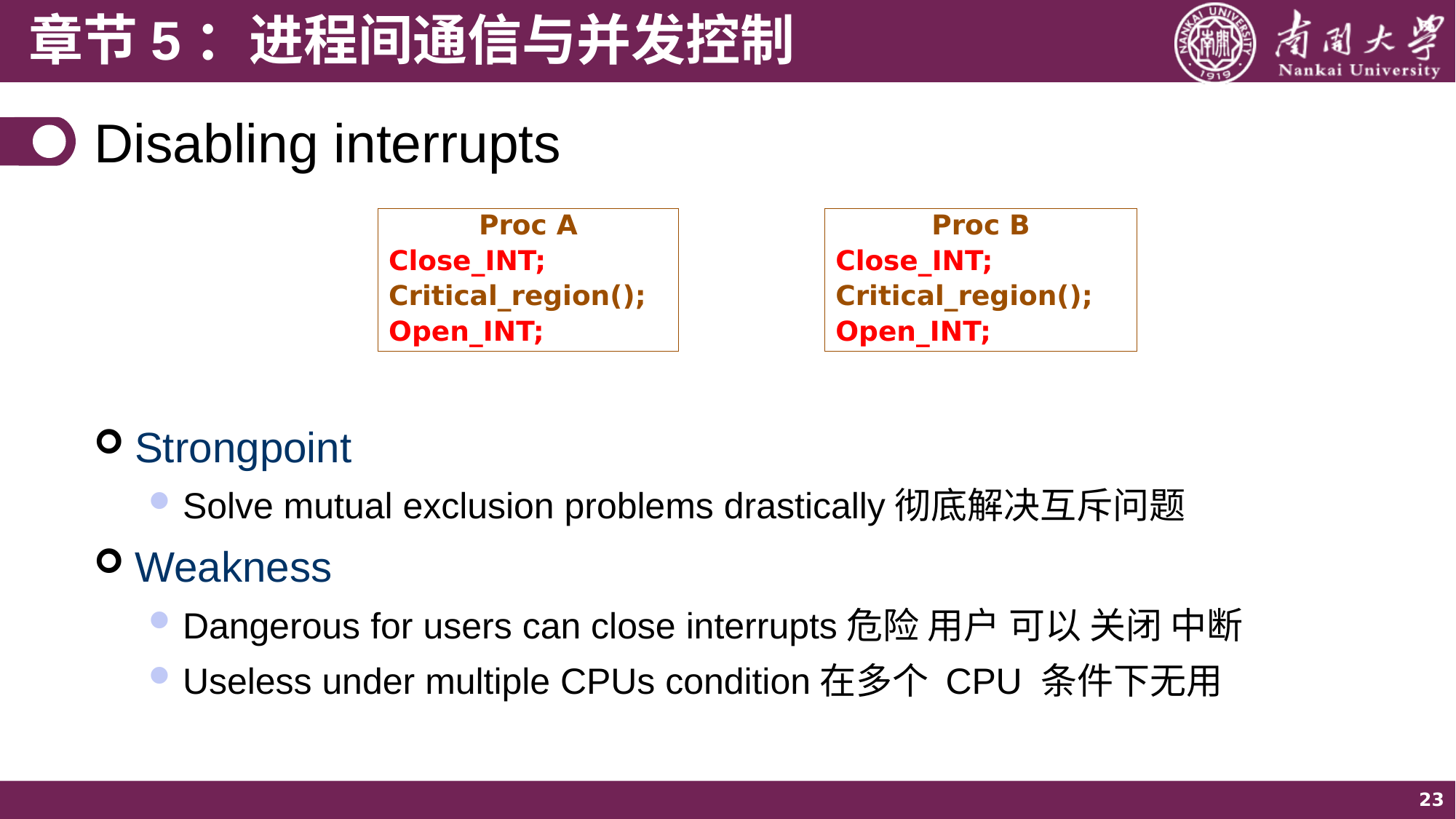

# Disabling interrupts
Proc A
Close_INT;
Critical_region();
Open_INT;
Proc B
Close_INT;
Critical_region();
Open_INT;
Strongpoint
Solve mutual exclusion problems drastically彻底解决互斥问题
Weakness
Dangerous for users can close interrupts危险 用户 可以 关闭 中断
Useless under multiple CPUs condition在多个 CPU 条件下无用
23